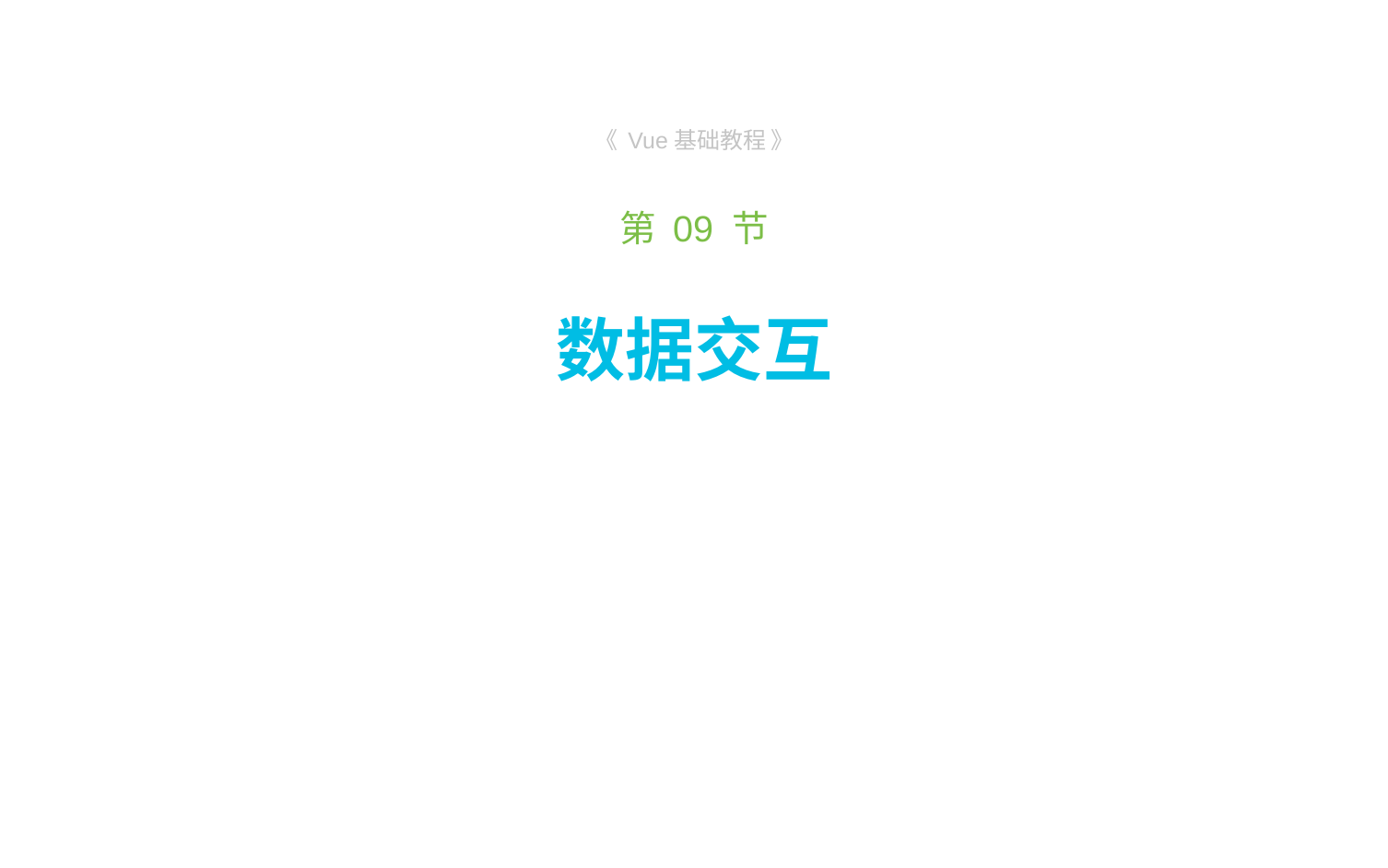

《 Vue基础教程 》
第 09 节
# 数据交互